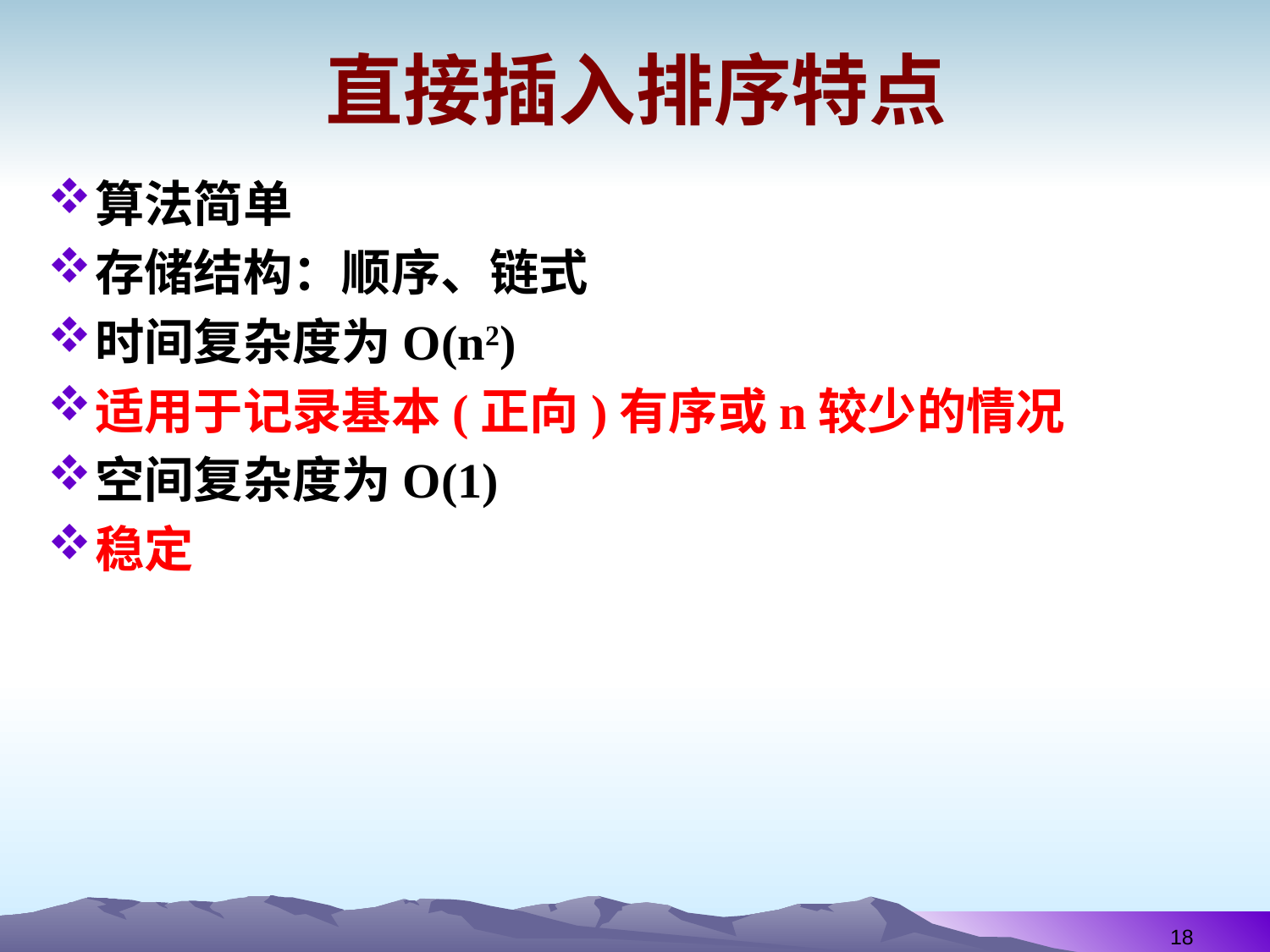

# 直接插入排序特点
算法简单
存储结构：顺序、链式
时间复杂度为O(n2)
适用于记录基本(正向)有序或n较少的情况
空间复杂度为O(1)
稳定
18